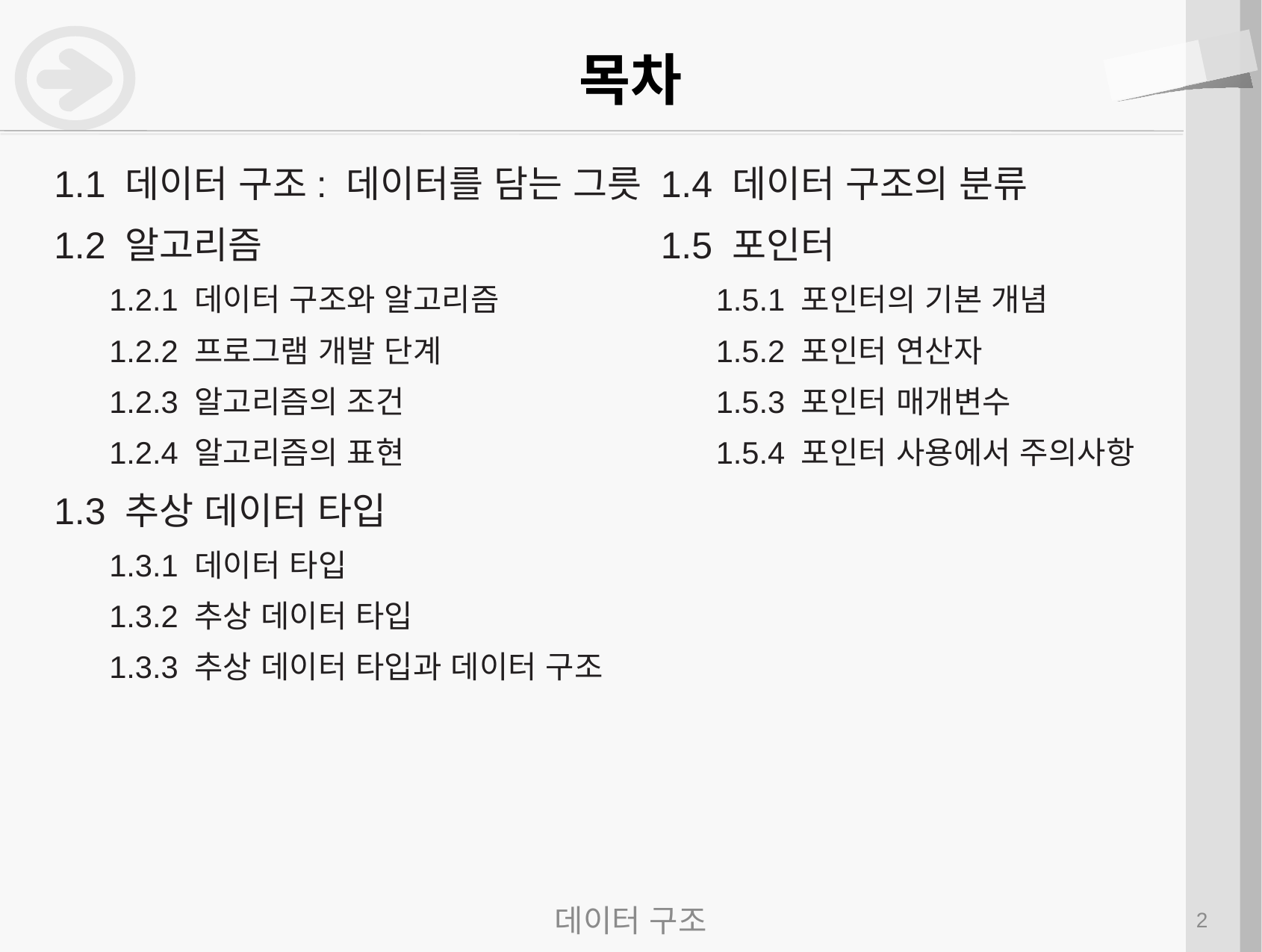

# 목차
1.1 데이터 구조: 데이터를 담는 그릇
1.2 알고리즘
1.2.1 데이터 구조와 알고리즘
1.2.2 프로그램 개발 단계
1.2.3 알고리즘의 조건
1.2.4 알고리즘의 표현
1.3 추상 데이터 타입
1.3.1 데이터 타입
1.3.2 추상 데이터 타입
1.3.3 추상 데이터 타입과 데이터 구조
1.4 데이터 구조의 분류
1.5 포인터
1.5.1 포인터의 기본 개념
1.5.2 포인터 연산자
1.5.3 포인터 매개변수
1.5.4 포인터 사용에서 주의사항
데이터 구조
2